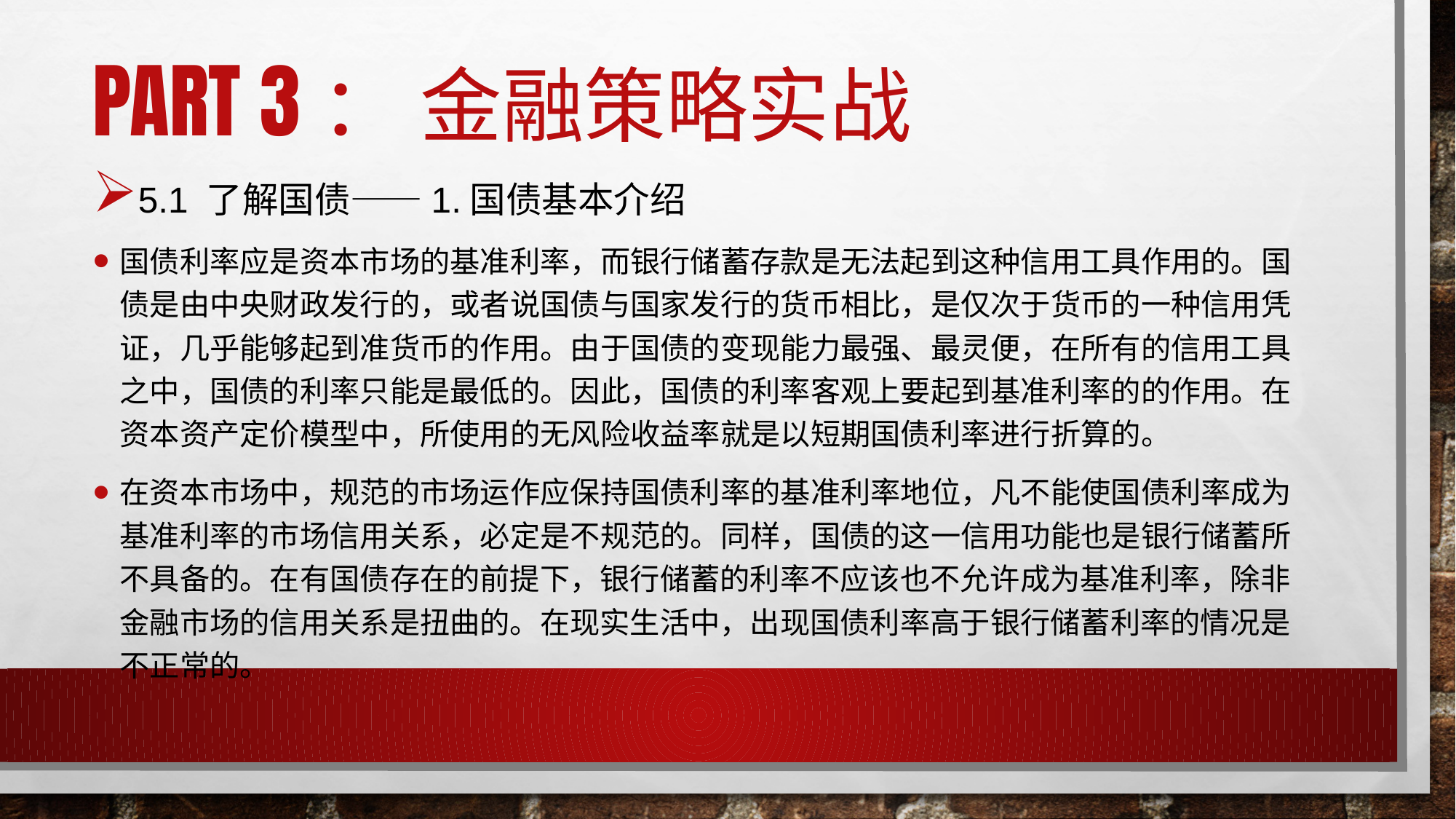

# Part 3： 金融策略实战
5.1 了解国债——1.国债基本介绍
国债利率应是资本市场的基准利率，而银行储蓄存款是无法起到这种信用工具作用的。国债是由中央财政发行的，或者说国债与国家发行的货币相比，是仅次于货币的一种信用凭证，几乎能够起到准货币的作用。由于国债的变现能力最强、最灵便，在所有的信用工具之中，国债的利率只能是最低的。因此，国债的利率客观上要起到基准利率的的作用。在资本资产定价模型中，所使用的无风险收益率就是以短期国债利率进行折算的。
在资本市场中，规范的市场运作应保持国债利率的基准利率地位，凡不能使国债利率成为基准利率的市场信用关系，必定是不规范的。同样，国债的这一信用功能也是银行储蓄所不具备的。在有国债存在的前提下，银行储蓄的利率不应该也不允许成为基准利率，除非金融市场的信用关系是扭曲的。在现实生活中，出现国债利率高于银行储蓄利率的情况是不正常的。